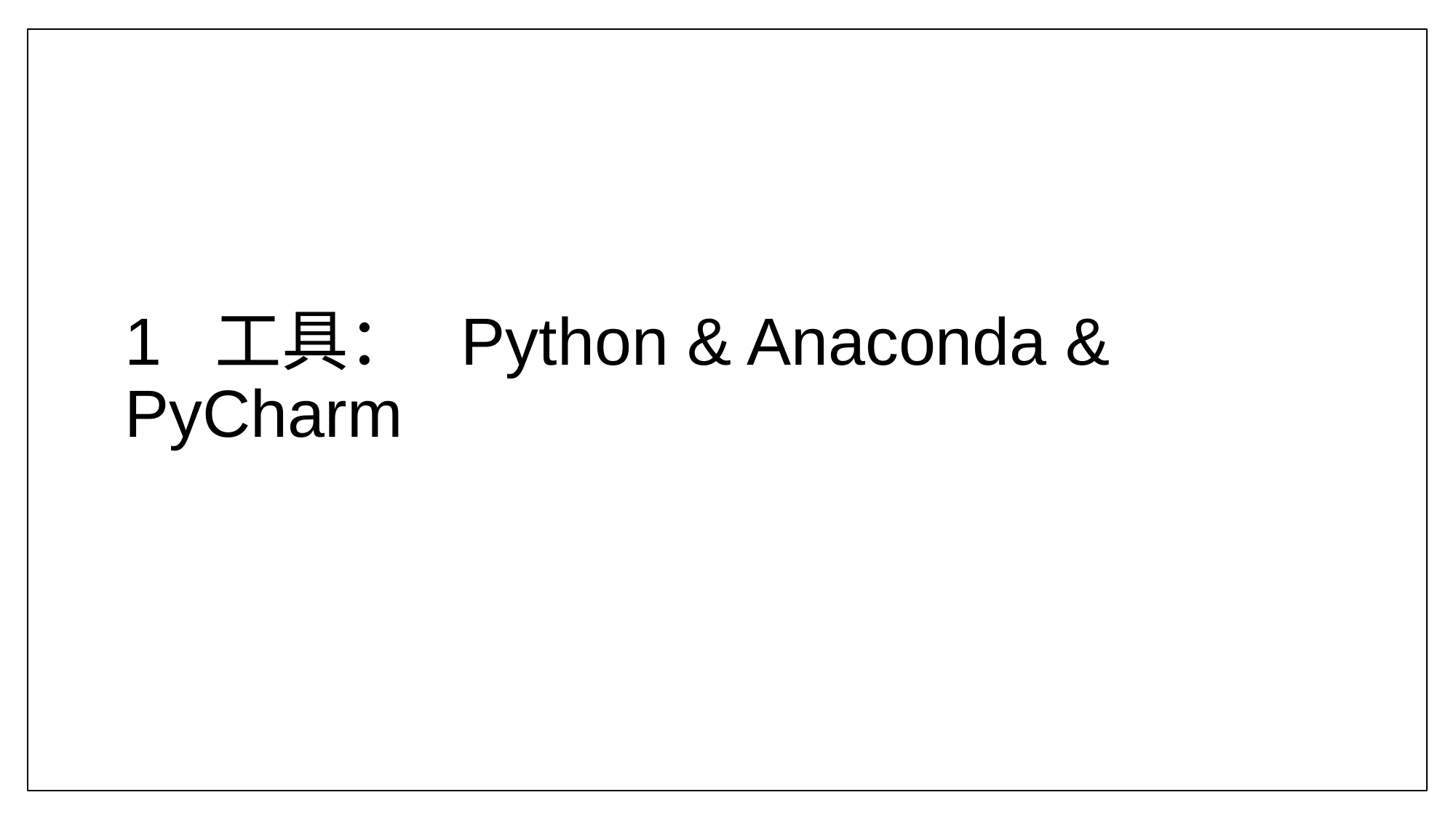

# 1  工具：  Python & Anaconda & PyCharm